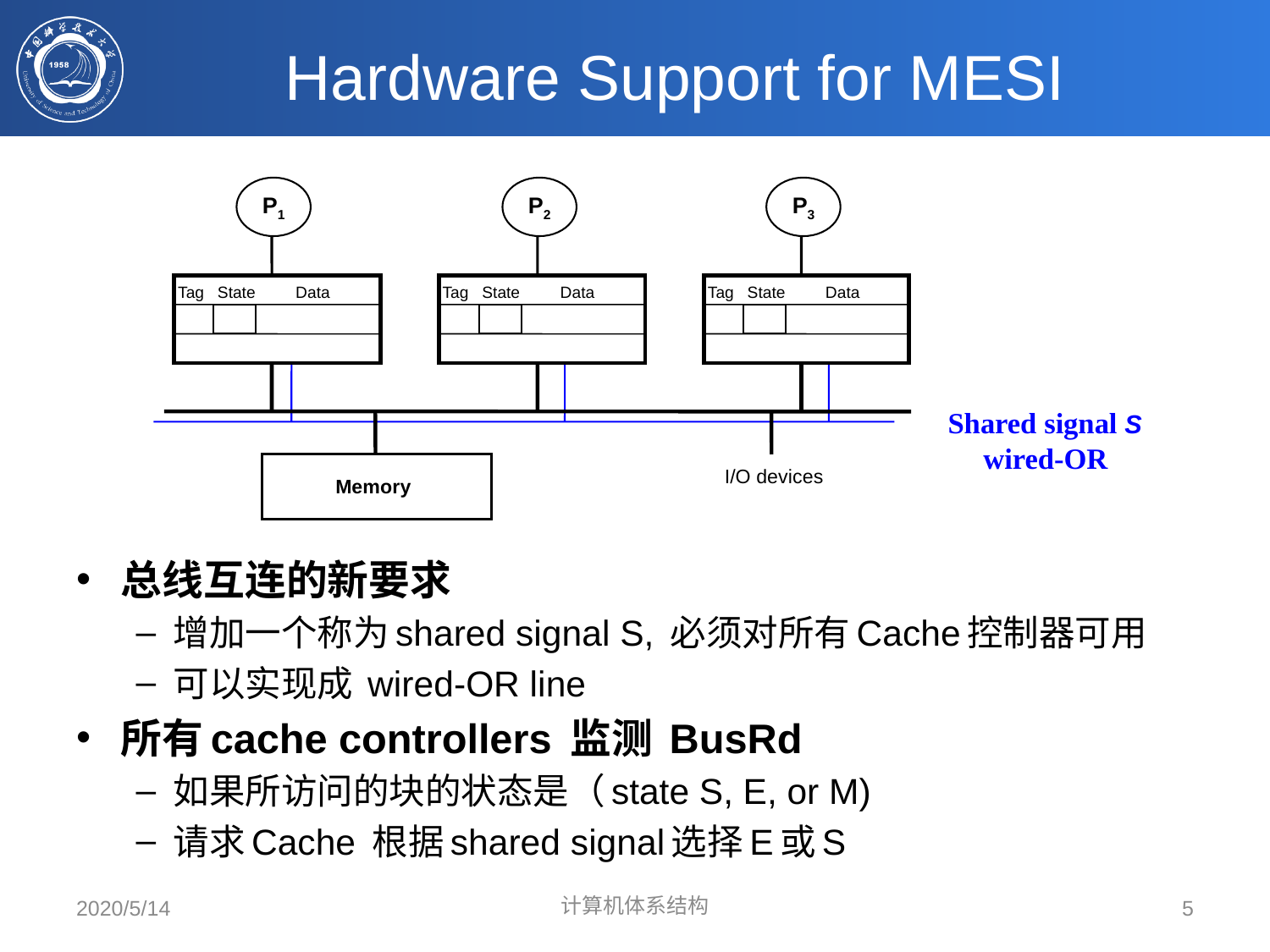

# Hardware Support for MESI
P1

Tag   State         Data

P2

Tag   State         Data

P3

Tag   State         Data

Shared signal S
wired-OR

I/O devices
Memory
总线互连的新要求
增加一个称为shared signal S, 必须对所有Cache控制器可用
可以实现成 wired-OR line
所有cache controllers 监测 BusRd
如果所访问的块的状态是（state S, E, or M)
请求Cache 根据shared signal选择E或S
2020/5/14
计算机体系结构
5